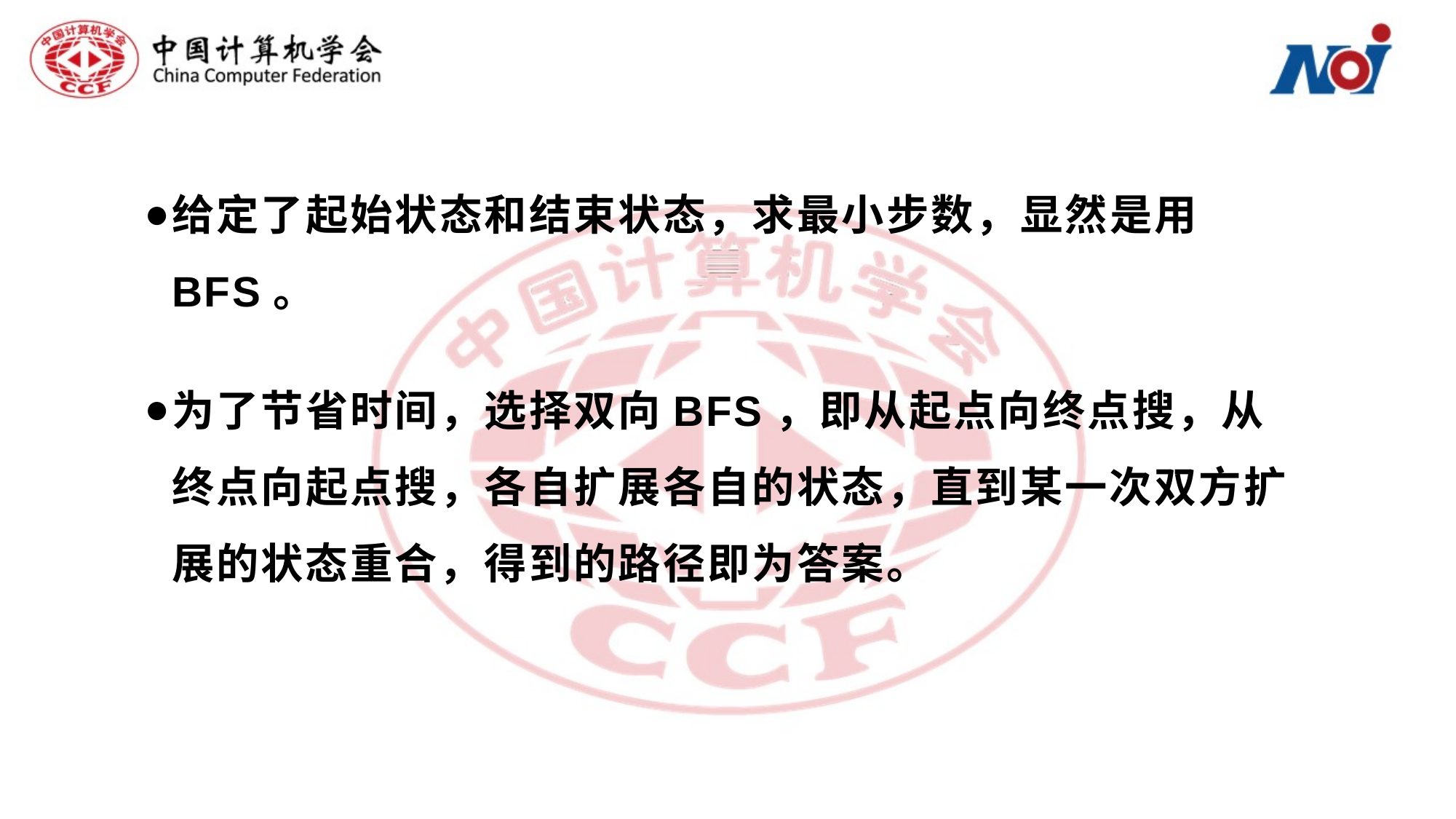

给定了起始状态和结束状态，求最小步数，显然是用BFS。
为了节省时间，选择双向BFS，即从起点向终点搜，从终点向起点搜，各自扩展各自的状态，直到某一次双方扩展的状态重合，得到的路径即为答案。